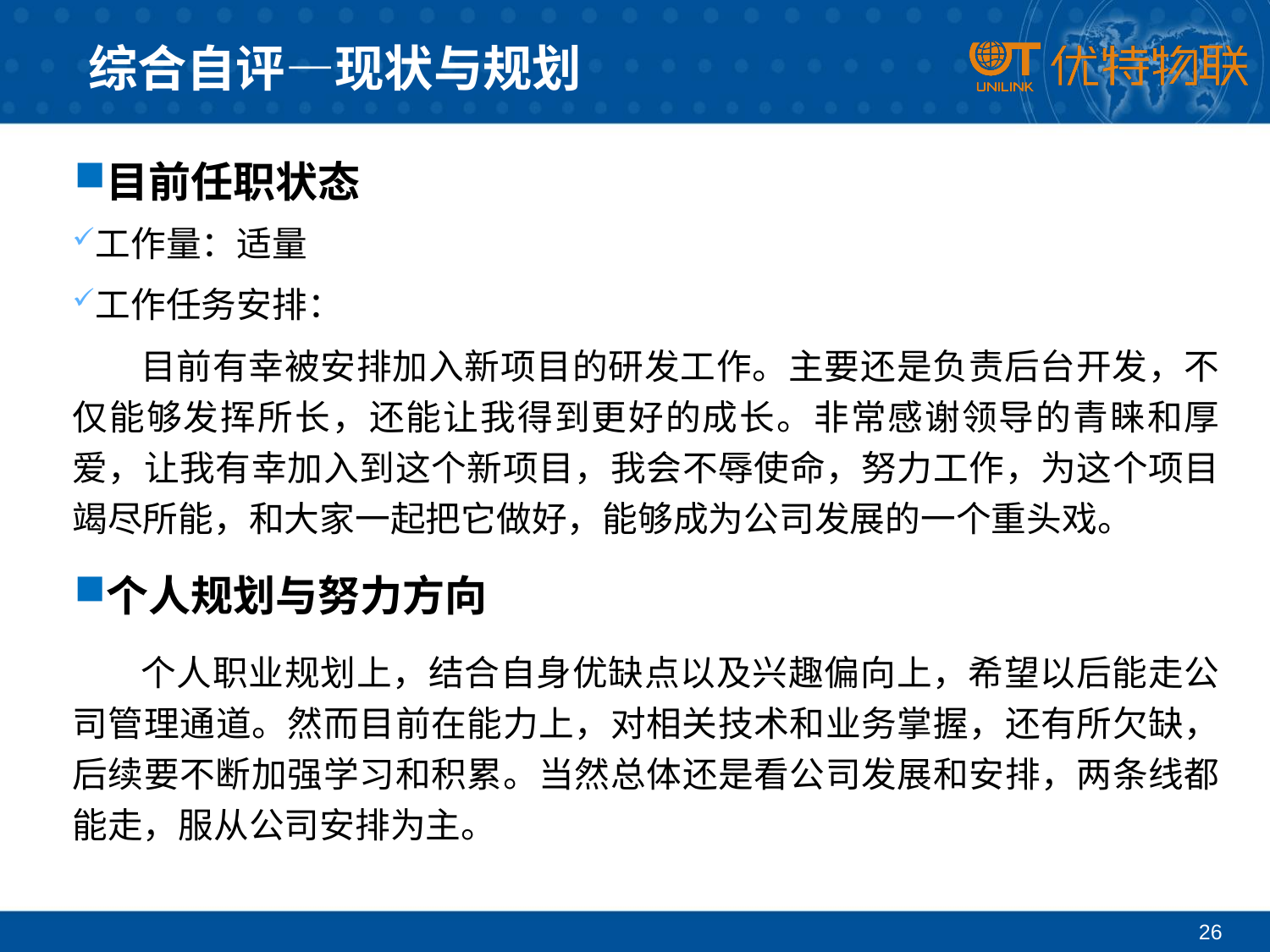

# 综合自评—现状与规划
目前任职状态

工作量：适量
工作任务安排：
       目前有幸被安排加入新项目的研发工作。主要还是负责后台开发，不仅能够发挥所长，还能让我得到更好的成长。非常感谢领导的青睐和厚爱，让我有幸加入到这个新项目，我会不辱使命，努力工作，为这个项目竭尽所能，和大家一起把它做好，能够成为公司发展的一个重头戏。

个人规划与努力方向

       个人职业规划上，结合自身优缺点以及兴趣偏向上，希望以后能走公司管理通道。然而目前在能力上，对相关技术和业务掌握，还有所欠缺，后续要不断加强学习和积累。当然总体还是看公司发展和安排，两条线都能走，服从公司安排为主。
26